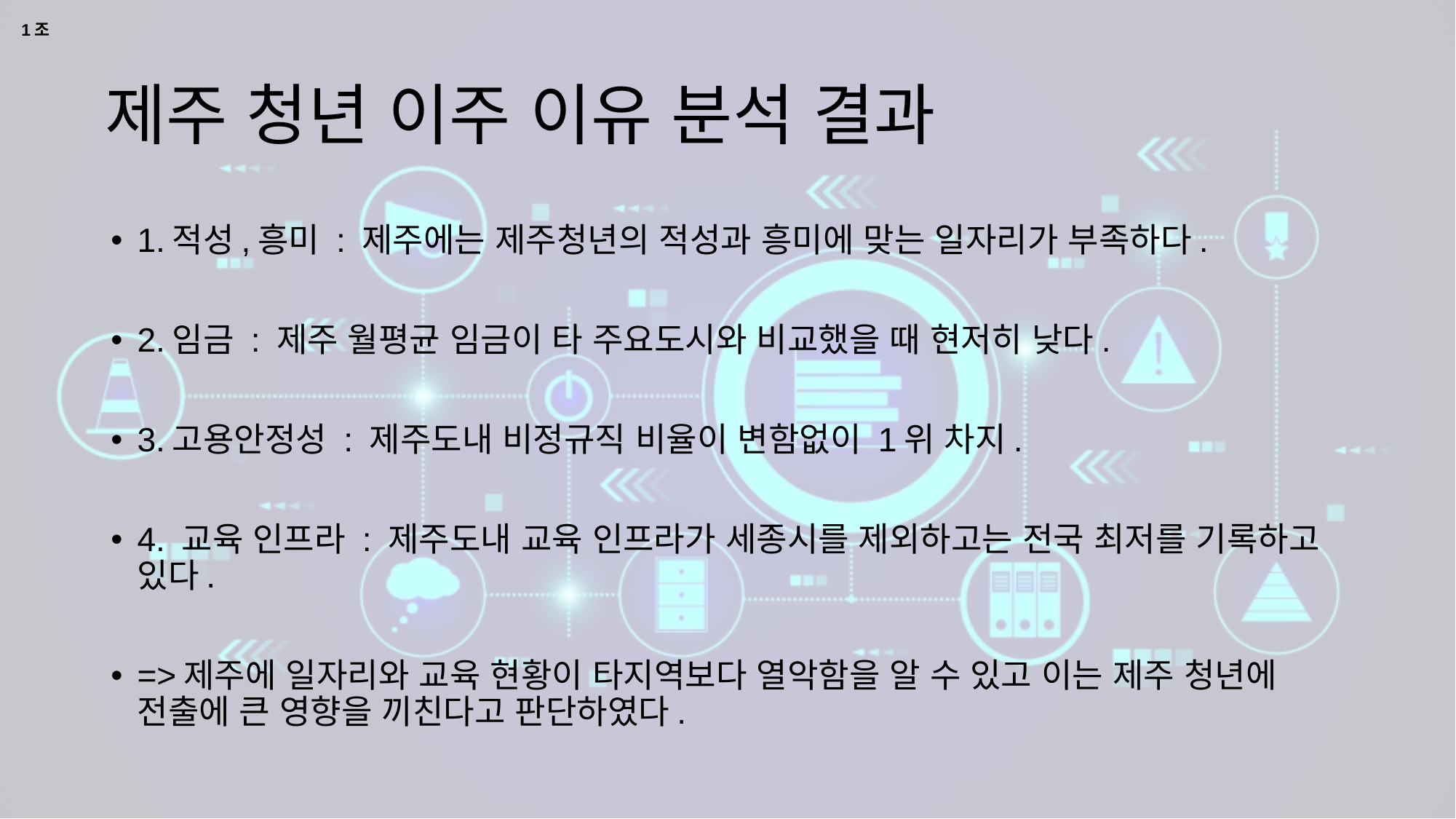

# 제주 청년 이주 이유 분석 결과
1.적성,흥미 : 제주에는 제주청년의 적성과 흥미에 맞는 일자리가 부족하다.

2.임금 : 제주 월평균 임금이 타 주요도시와 비교했을 때 현저히 낮다.

3.고용안정성 : 제주도내 비정규직 비율이 변함없이 1위 차지.

4. 교육 인프라 : 제주도내 교육 인프라가 세종시를 제외하고는 전국 최저를 기록하고 있다.

=>제주에 일자리와 교육 현황이 타지역보다 열악함을 알 수 있고 이는 제주 청년에 전출에 큰 영향을 끼친다고 판단하였다.